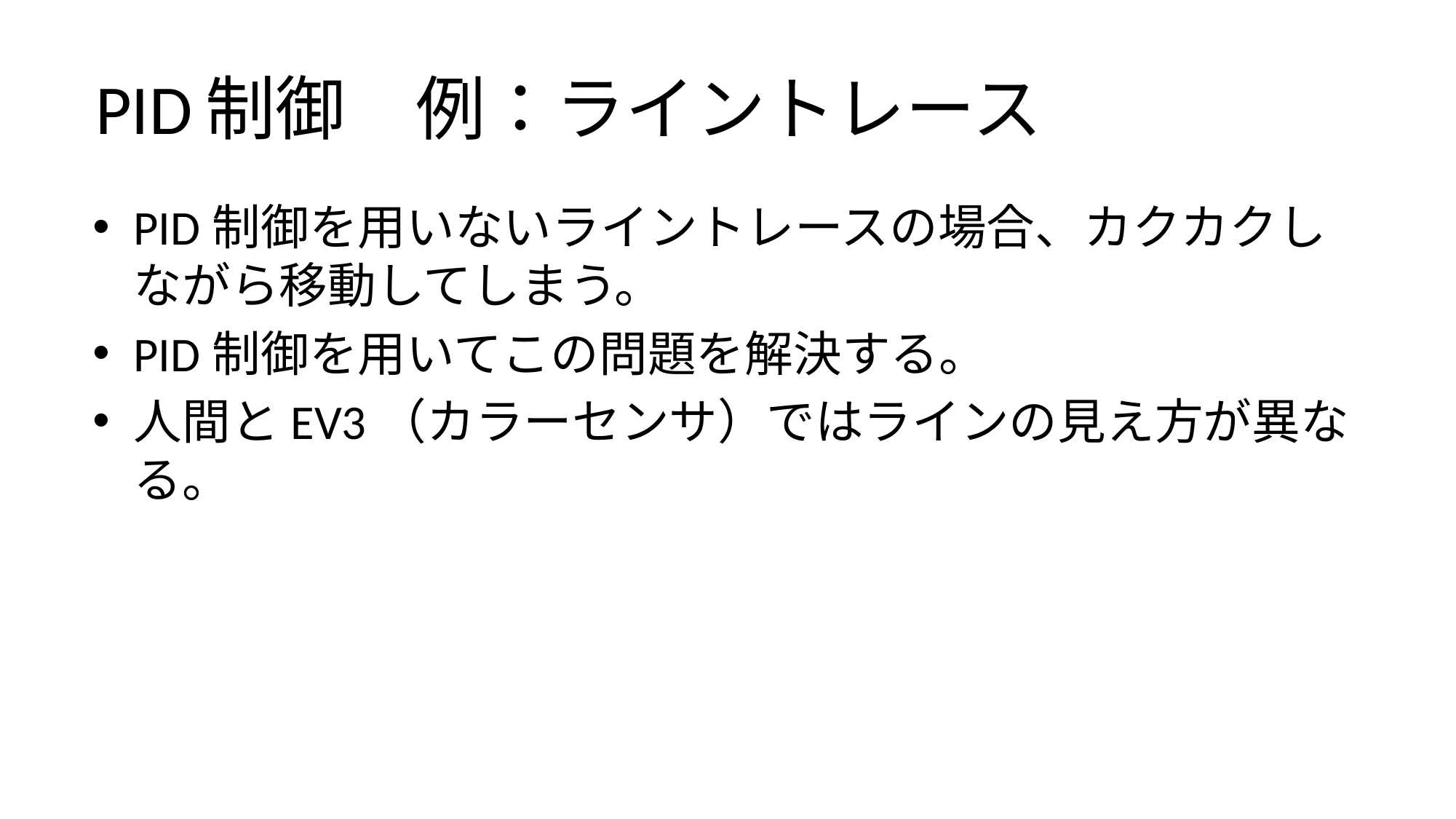

# PID制御　例：ライントレース
PID制御を用いないライントレースの場合、カクカクしながら移動してしまう。
PID制御を用いてこの問題を解決する。
人間とEV3（カラーセンサ）ではラインの見え方が異なる。